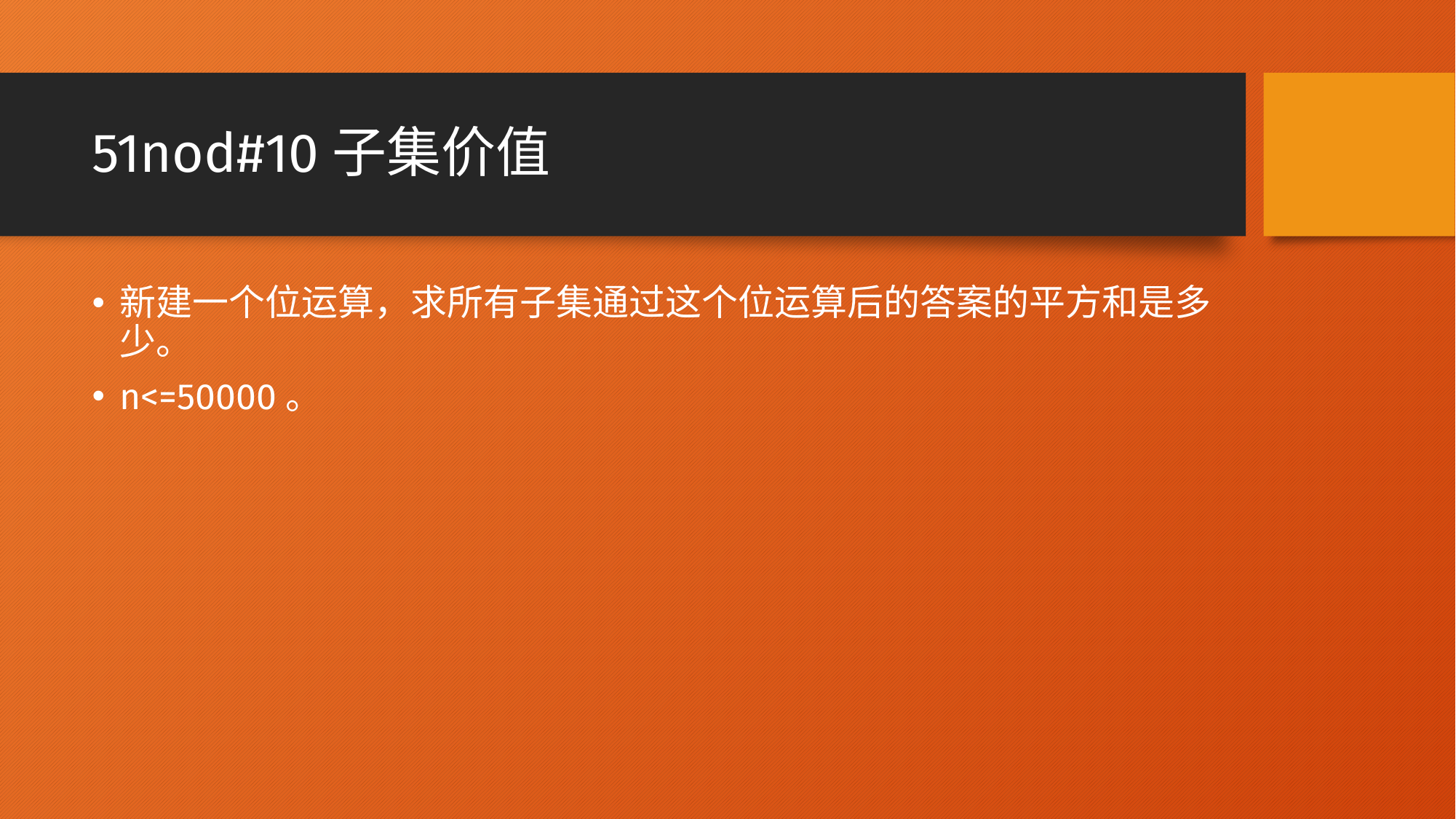

# 51nod#10子集价值
新建一个位运算，求所有子集通过这个位运算后的答案的平方和是多少。
n<=50000。